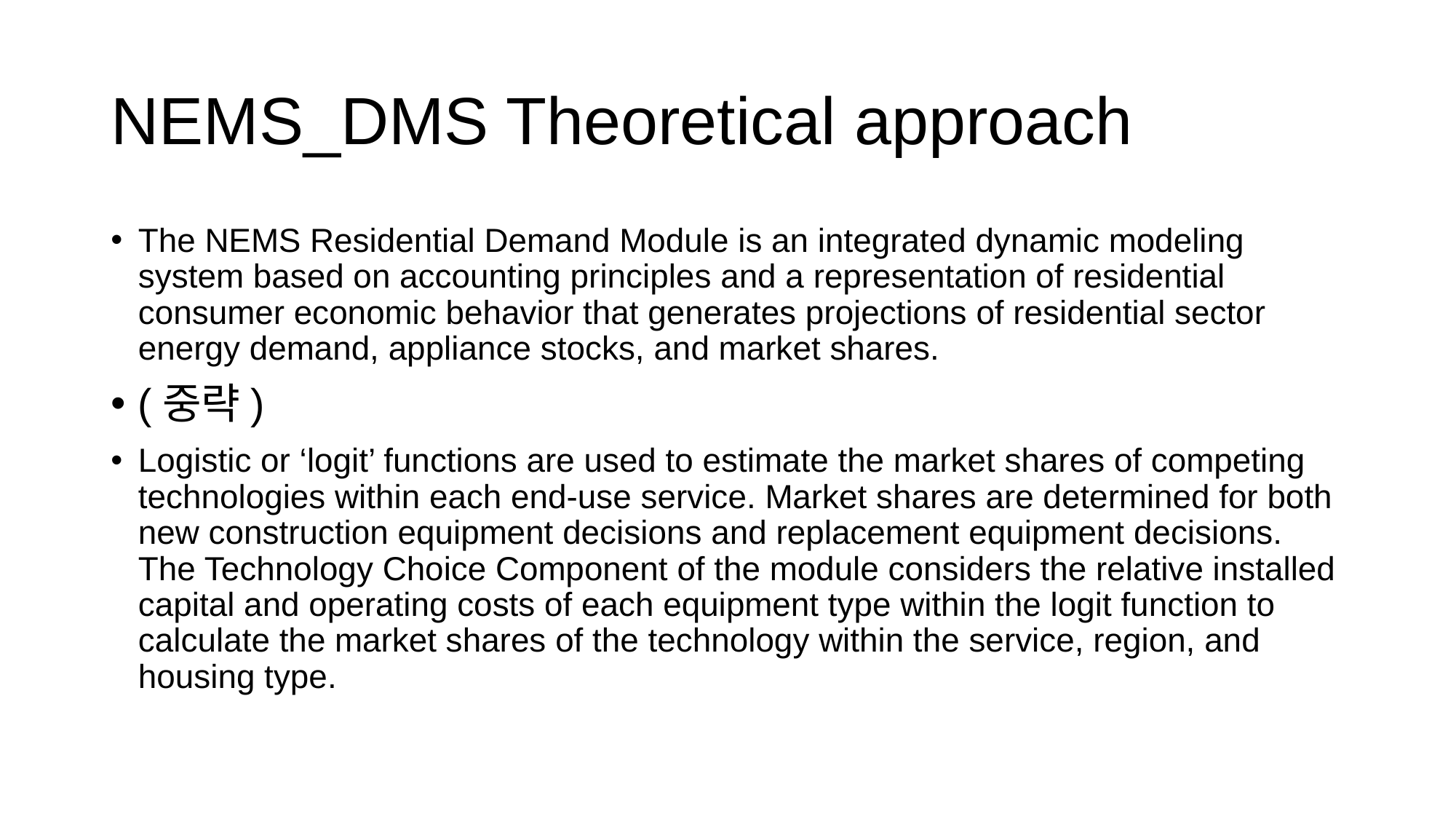

# NEMS_DMS Theoretical approach
The NEMS Residential Demand Module is an integrated dynamic modeling system based on accounting principles and a representation of residential consumer economic behavior that generates projections of residential sector energy demand, appliance stocks, and market shares.
(중략)
Logistic or ‘logit’ functions are used to estimate the market shares of competing technologies within each end-use service. Market shares are determined for both new construction equipment decisions and replacement equipment decisions. The Technology Choice Component of the module considers the relative installed capital and operating costs of each equipment type within the logit function to calculate the market shares of the technology within the service, region, and housing type.